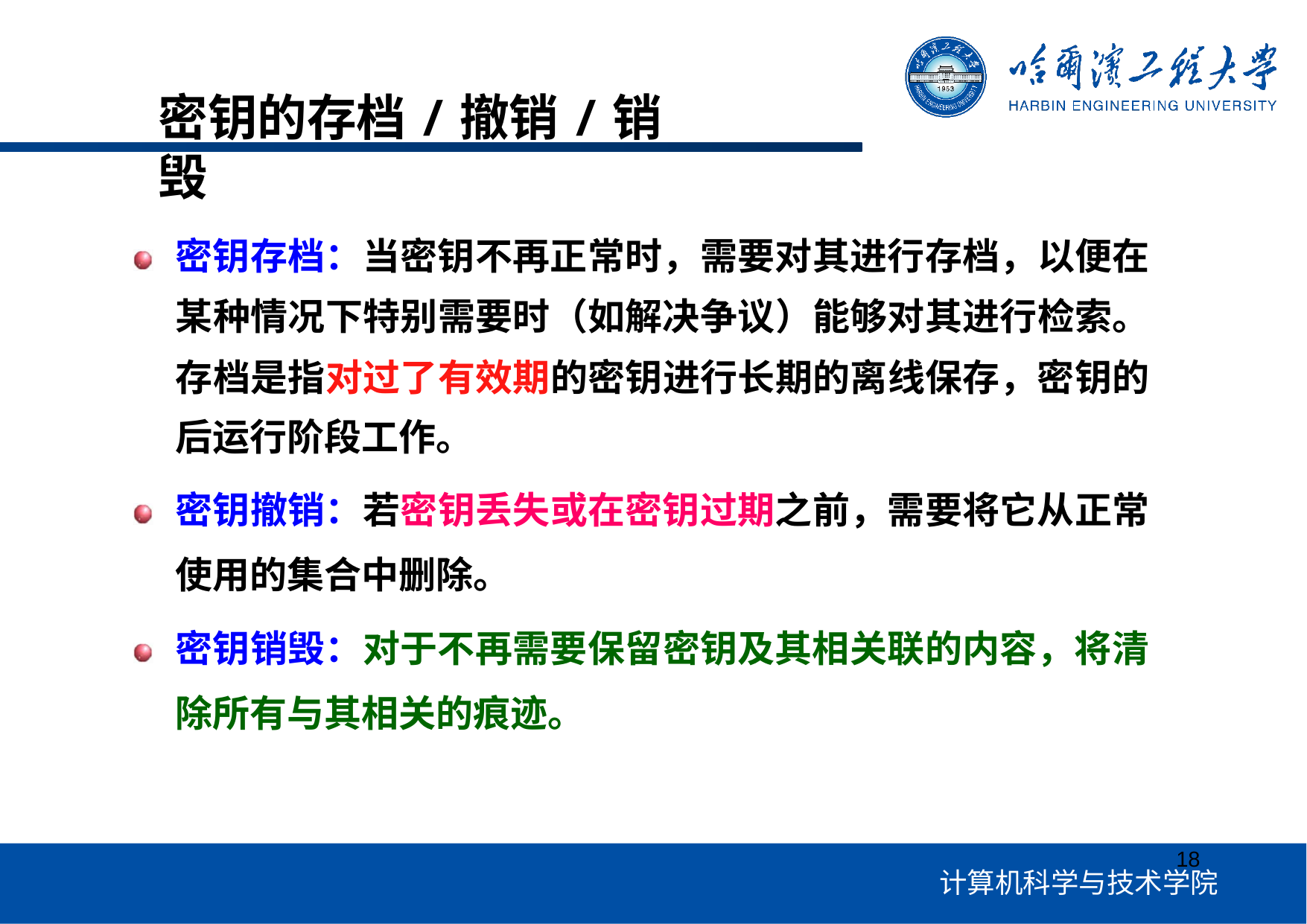

密钥的存档/撤销/销毁
密钥存档：当密钥不再正常时，需要对其进行存档，以便在 某种情况下特别需要时（如解决争议）能够对其进行检索。 存档是指对过了有效期的密钥进行长期的离线保存，密钥的 后运行阶段工作。
密钥撤销：若密钥丢失或在密钥过期之前，需要将它从正常使用的集合中删除。
密钥销毁：对于不再需要保留密钥及其相关联的内容，将清 除所有与其相关的痕迹。

18